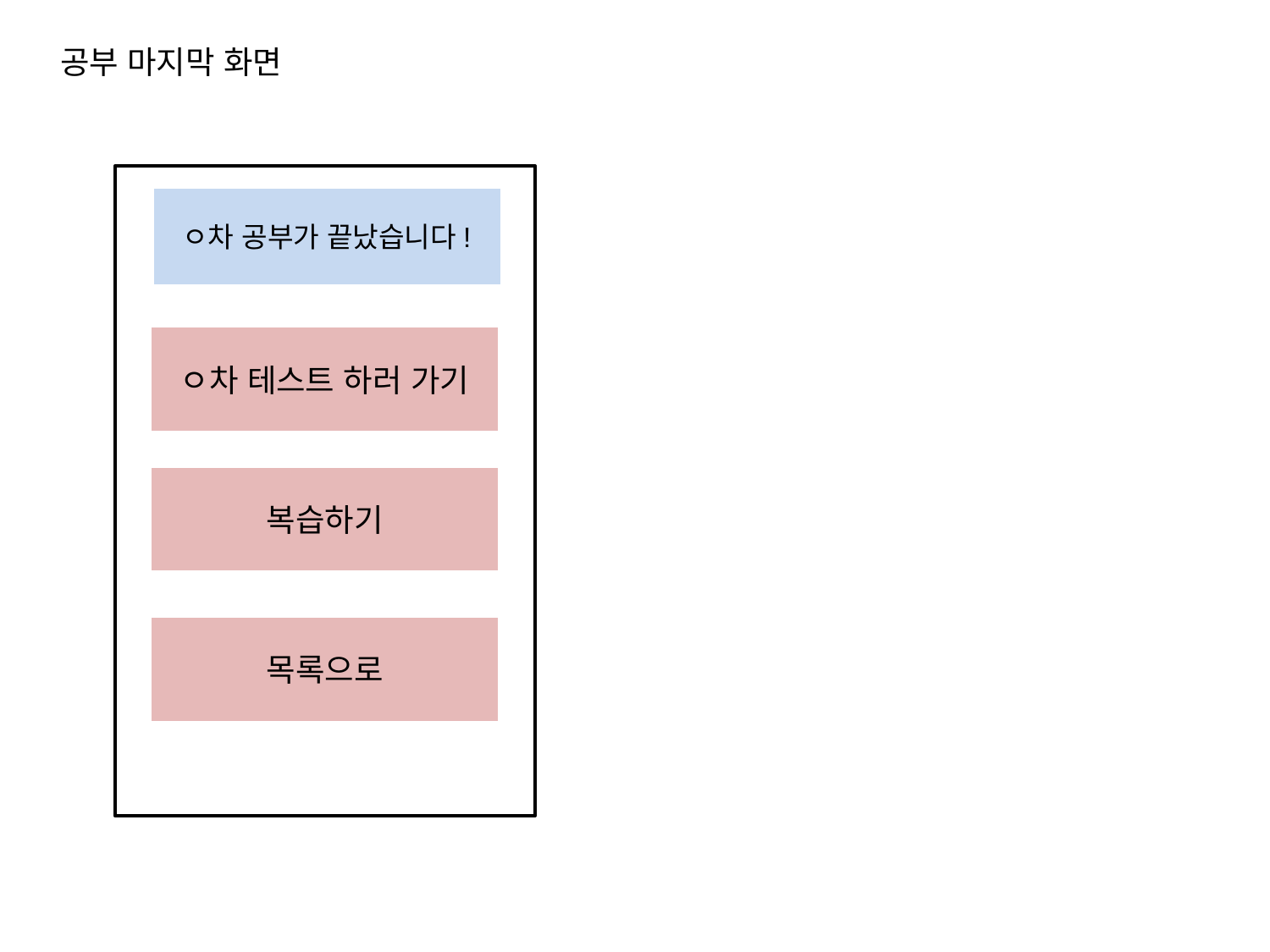

공부 마지막 화면

ㅇ차 공부가 끝났습니다!
ㅇ차 테스트 하러 가기
복습하기
목록으로